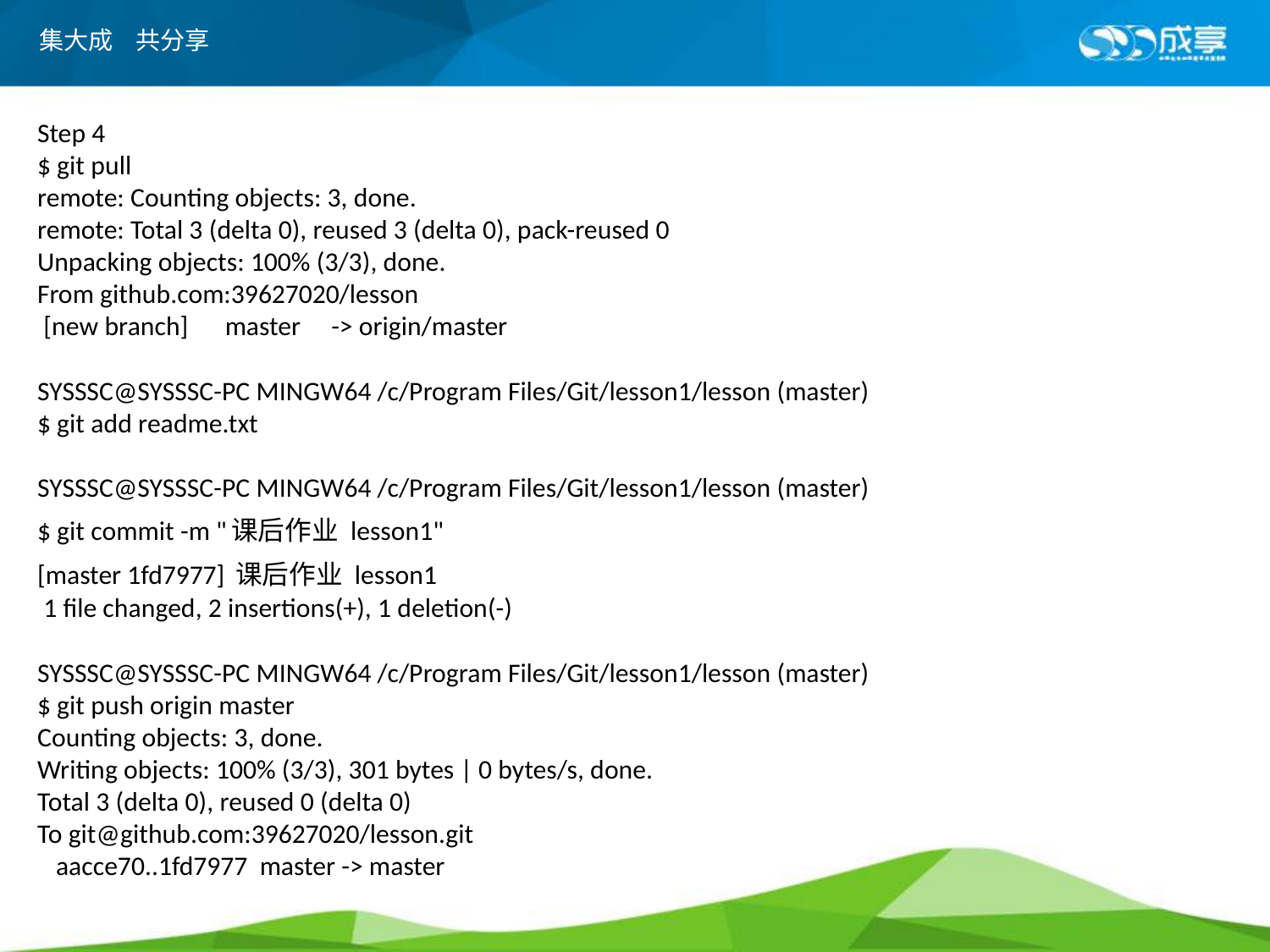

Step 4
$ git pull
remote: Counting objects: 3, done.
remote: Total 3 (delta 0), reused 3 (delta 0), pack-reused 0
Unpacking objects: 100% (3/3), done.
From github.com:39627020/lesson
 [new branch]      master     -> origin/master

SYSSSC@SYSSSC-PC MINGW64 /c/Program Files/Git/lesson1/lesson (master)
$ git add readme.txt

SYSSSC@SYSSSC-PC MINGW64 /c/Program Files/Git/lesson1/lesson (master)
$ git commit -m "课后作业 lesson1"
[master 1fd7977] 课后作业 lesson1
 1 file changed, 2 insertions(+), 1 deletion(-)

SYSSSC@SYSSSC-PC MINGW64 /c/Program Files/Git/lesson1/lesson (master)
$ git push origin master
Counting objects: 3, done.
Writing objects: 100% (3/3), 301 bytes | 0 bytes/s, done.
Total 3 (delta 0), reused 0 (delta 0)
To git@github.com:39627020/lesson.git
   aacce70..1fd7977  master -> master